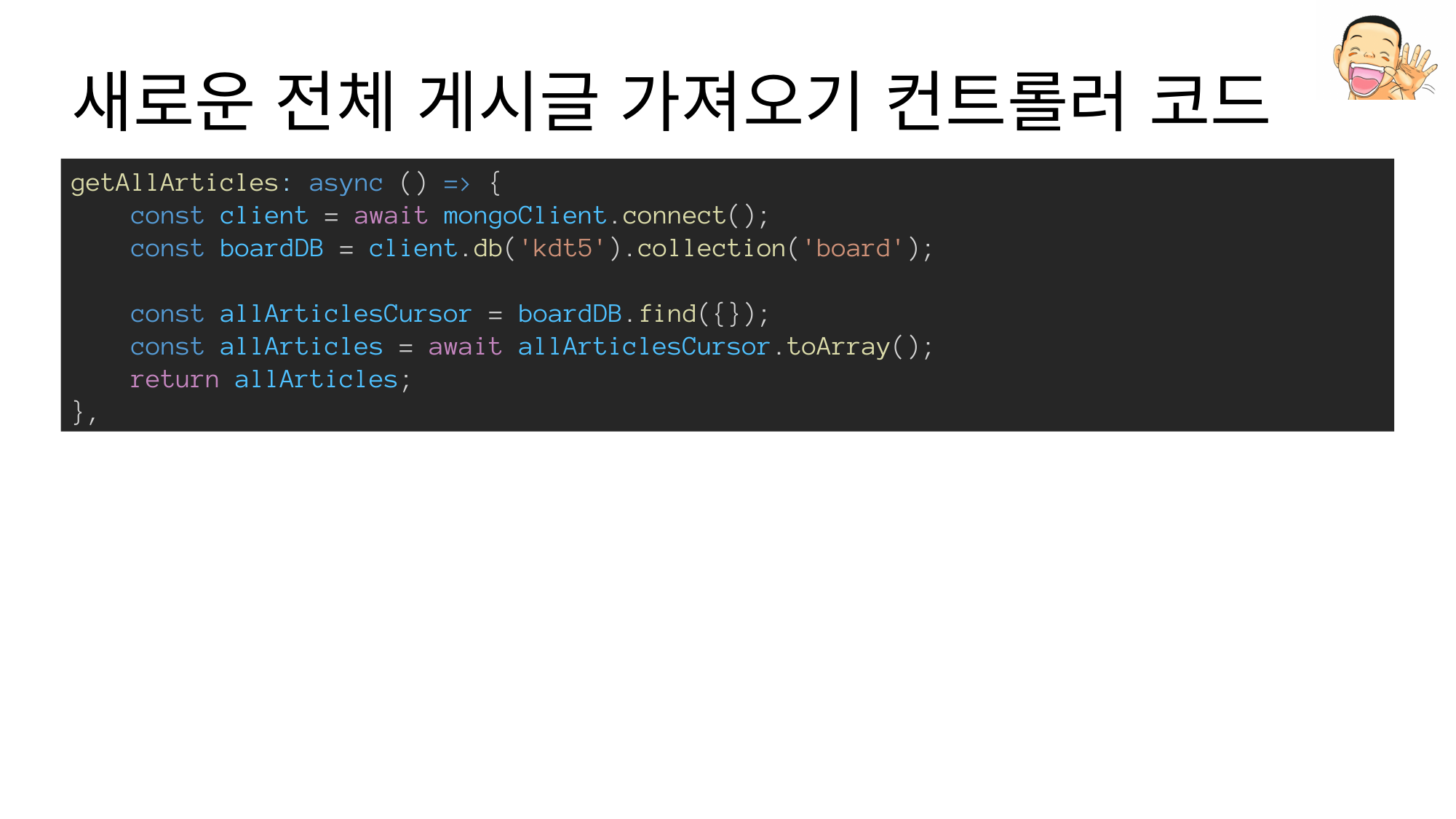

# 새로운 전체 게시글 가져오기 컨트롤러 코드
getAllArticles: async () => {
    const client = await mongoClient.connect();
    const boardDB = client.db('kdt5').collection('board');
    const allArticlesCursor = boardDB.find({});
    const allArticles = await allArticlesCursor.toArray();
    return allArticles;
},